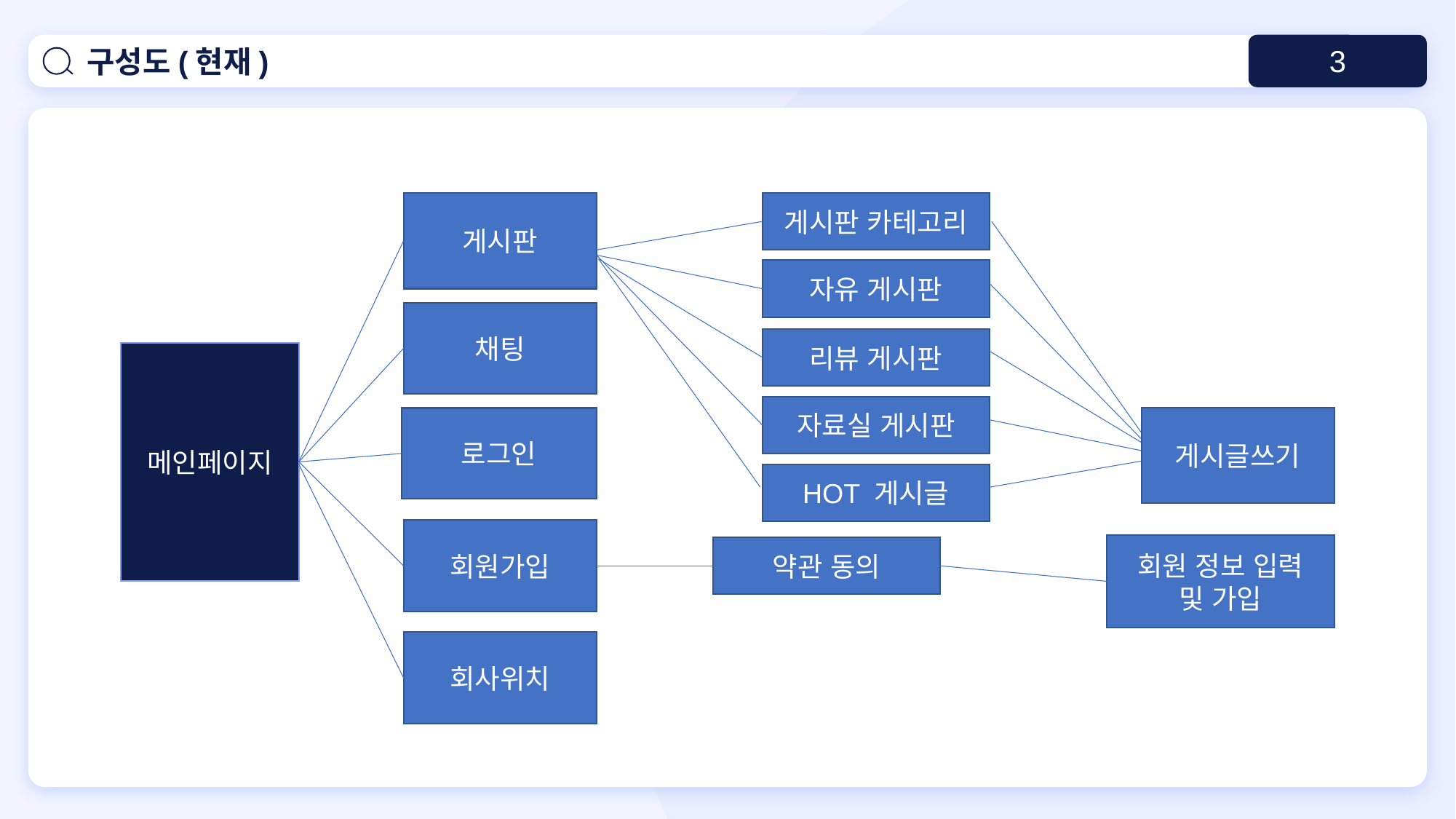

구성도(현재)

3

게시판
게시판 카테고리
자유 게시판
채팅
리뷰 게시판
메인페이지
자료실 게시판
게시글쓰기
로그인
HOT 게시글
회원가입
회원 정보 입력
및 가입
약관 동의
회사위치